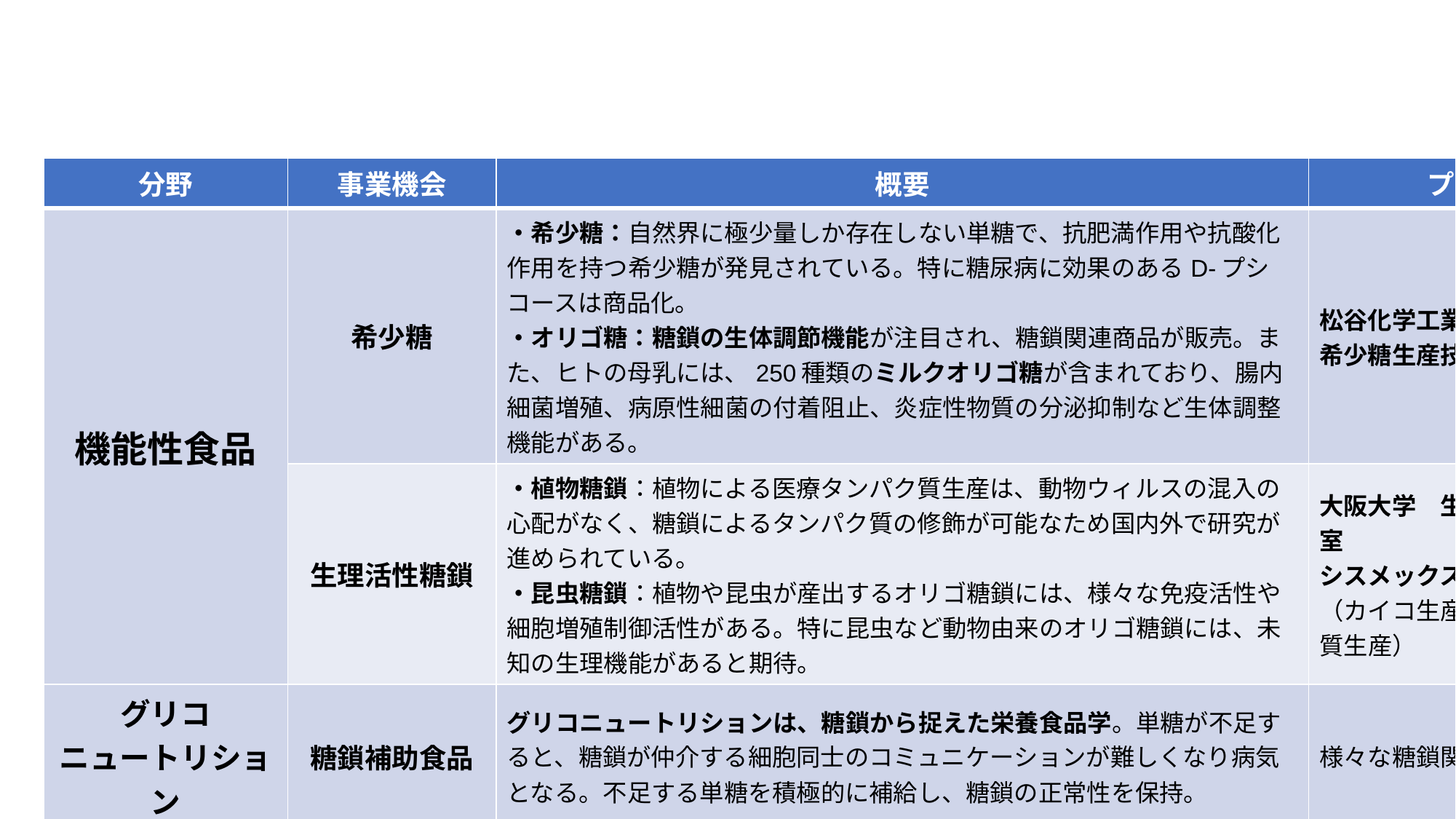

| 分野 | 事業機会 | 概要 | プレイヤー |
| --- | --- | --- | --- |
| 機能性食品 | 希少糖 | ・希少糖：自然界に極少量しか存在しない単糖で、抗肥満作用や抗酸化作用を持つ希少糖が発見されている。特に糖尿病に効果のあるD-プシコースは商品化。 ・オリゴ糖：糖鎖の生体調節機能が注目され、糖鎖関連商品が販売。また、ヒトの母乳には、250種類のミルクオリゴ糖が含まれており、腸内細菌増殖、病原性細菌の付着阻止、炎症性物質の分泌抑制など生体調整機能がある。 | 松谷化学工業㈱（希少糖生産） 希少糖生産技術研究所 |
|  | 生理活性糖鎖 | ・植物糖鎖：植物による医療タンパク質生産は、動物ウィルスの混入の心配がなく、糖鎖によるタンパク質の修飾が可能なため国内外で研究が進められている。 ・昆虫糖鎖：植物や昆虫が産出するオリゴ糖鎖には、様々な免疫活性や細胞増殖制御活性がある。特に昆虫など動物由来のオリゴ糖鎖には、未知の生理機能があると期待。 | 大阪大学　生物工学　藤山研究室 シスメックス㈱ （カイコ生産系によるタンパク質生産） |
| グリコ ニュートリション | 糖鎖補助食品 | グリコニュートリションは、糖鎖から捉えた栄養食品学。単糖が不足すると、糖鎖が仲介する細胞同士のコミュニケーションが難しくなり病気となる。不足する単糖を積極的に補給し、糖鎖の正常性を保持。 | 様々な糖鎖関連食品等、販売 |